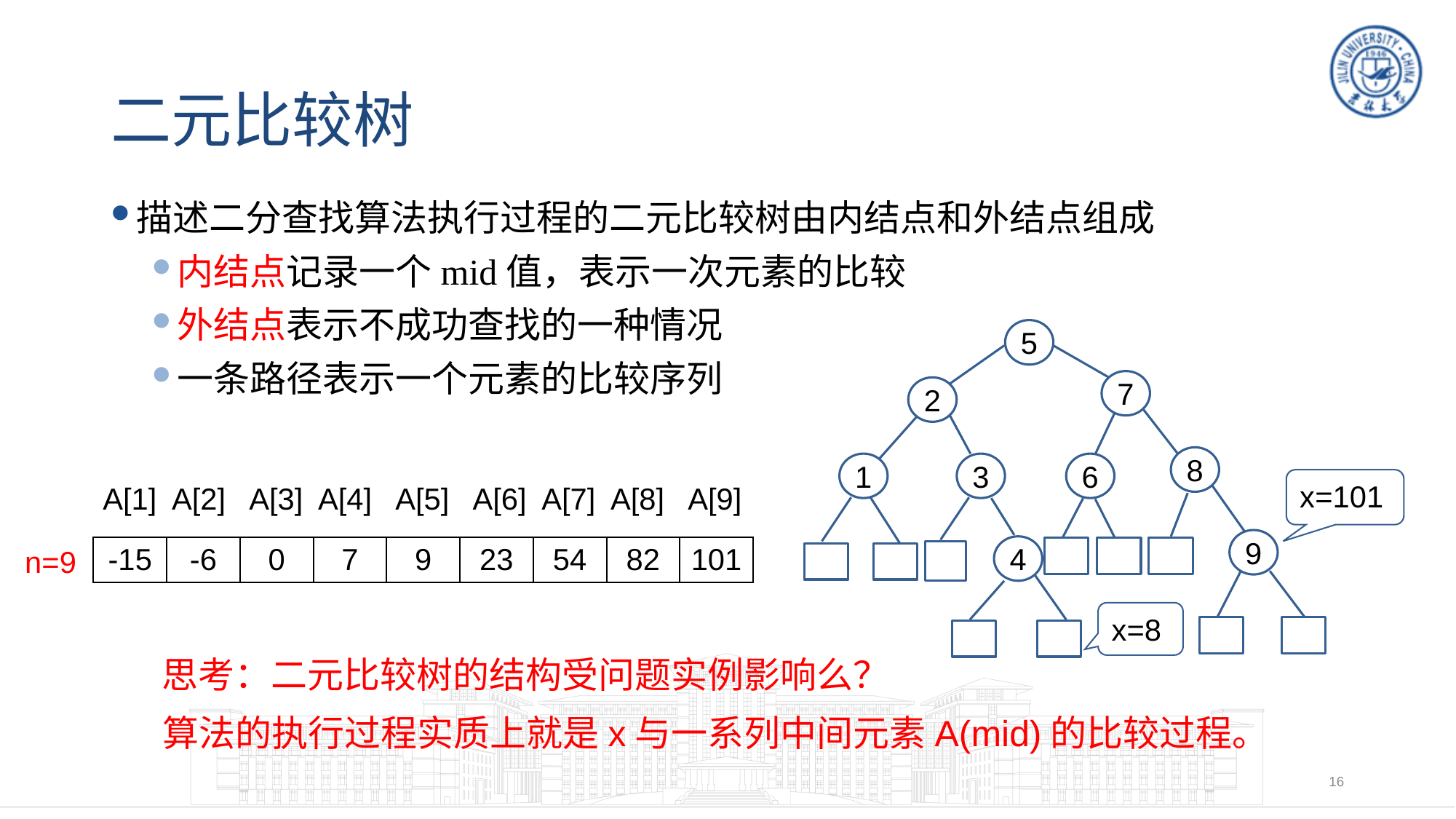

# 二元比较树
描述二分查找算法执行过程的二元比较树由内结点和外结点组成
内结点记录一个mid值，表示一次元素的比较
外结点表示不成功查找的一种情况
一条路径表示一个元素的比较序列

5

7
2

8
1
3
6

9
4
x=101
A[1]  A[2]   A[3]  A[4]   A[5]   A[6]  A[7]  A[8]   A[9]

| -15 | -6 | 0 | 7 | 9 | 23 | 54 | 82 | 101 |
| --- | --- | --- | --- | --- | --- | --- | --- | --- |
n=9
x=8
思考：二元比较树的结构受问题实例影响么？
算法的执行过程实质上就是x与一系列中间元素A(mid)的比较过程。
16